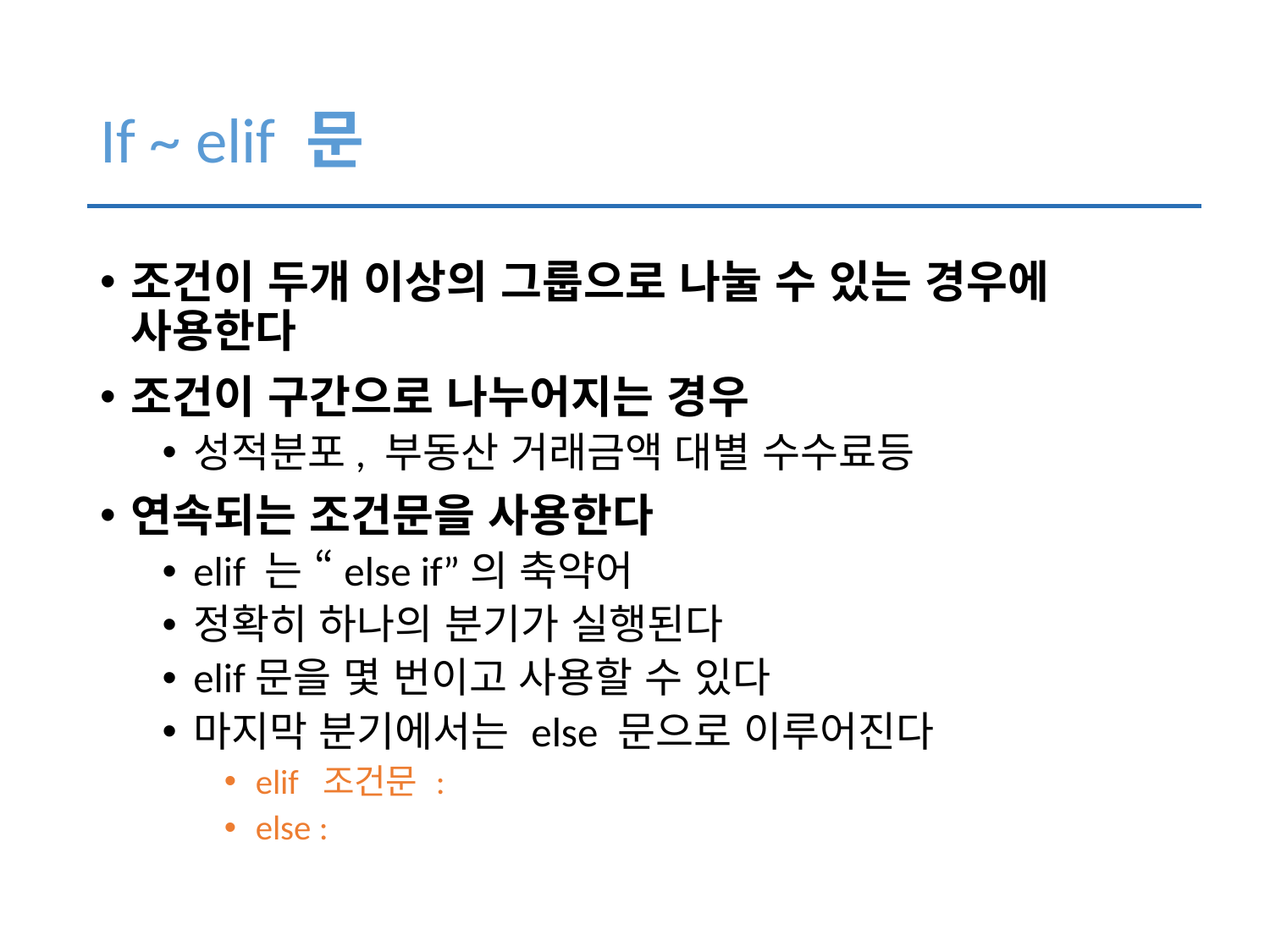

# If ~ elif 문
조건이 두개 이상의 그룹으로 나눌 수 있는 경우에 사용한다
조건이 구간으로 나누어지는 경우
성적분포, 부동산 거래금액 대별 수수료등
연속되는 조건문을 사용한다
elif 는 “else if”의 축약어
정확히 하나의 분기가 실행된다
elif문을 몇 번이고 사용할 수 있다
마지막 분기에서는 else 문으로 이루어진다
elif  조건문 :
else :